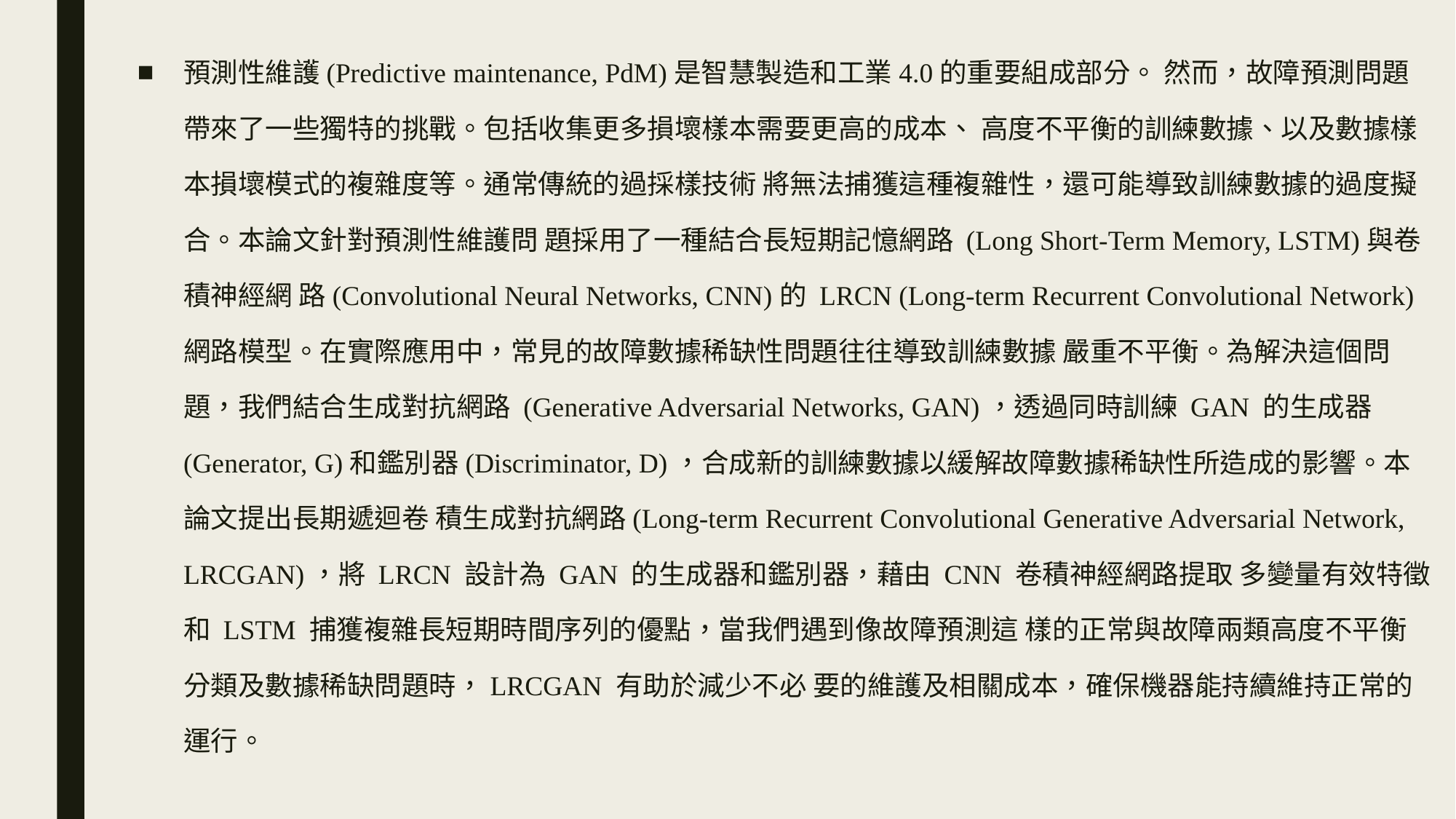

預測性維護(Predictive maintenance, PdM)是智慧製造和工業4.0的重要組成部分。 然而，故障預測問題帶來了一些獨特的挑戰。包括收集更多損壞樣本需要更高的成本、 高度不平衡的訓練數據、以及數據樣本損壞模式的複雜度等。通常傳統的過採樣技術 將無法捕獲這種複雜性，還可能導致訓練數據的過度擬合。本論文針對預測性維護問 題採用了一種結合長短期記憶網路 (Long Short-Term Memory, LSTM)與卷積神經網 路(Convolutional Neural Networks, CNN)的 LRCN (Long-term Recurrent Convolutional Network) 網路模型。在實際應用中，常見的故障數據稀缺性問題往往導致訓練數據 嚴重不平衡。為解決這個問題，我們結合生成對抗網路 (Generative Adversarial Networks, GAN)，透過同時訓練 GAN 的生成器(Generator, G)和鑑別器(Discriminator, D)，合成新的訓練數據以緩解故障數據稀缺性所造成的影響。本論文提出長期遞迴卷 積生成對抗網路(Long-term Recurrent Convolutional Generative Adversarial Network, LRCGAN)，將 LRCN 設計為 GAN 的生成器和鑑別器，藉由 CNN 卷積神經網路提取 多變量有效特徵和 LSTM 捕獲複雜長短期時間序列的優點，當我們遇到像故障預測這 樣的正常與故障兩類高度不平衡分類及數據稀缺問題時，LRCGAN 有助於減少不必 要的維護及相關成本，確保機器能持續維持正常的運行。